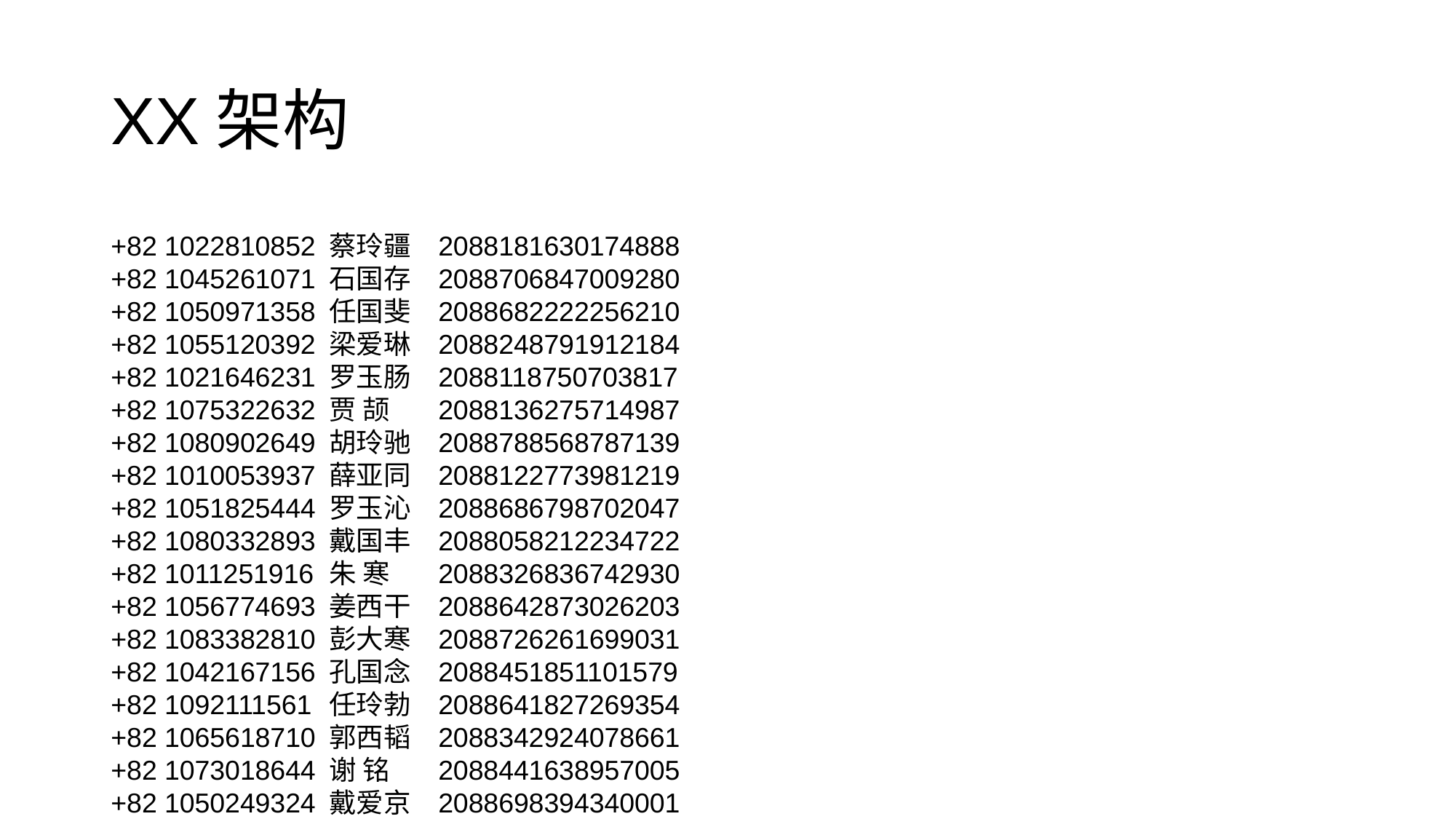

# XX架构
+82 1022810852	蔡玲疆	2088181630174888
+82 1045261071	石国存	2088706847009280
+82 1050971358	任国斐	2088682222256210
+82 1055120392	梁爱琳	2088248791912184
+82 1021646231	罗玉肠	2088118750703817
+82 1075322632	贾 颉	2088136275714987
+82 1080902649	胡玲驰	2088788568787139
+82 1010053937	薛亚同	2088122773981219
+82 1051825444	罗玉沁	2088686798702047
+82 1080332893	戴国丰	2088058212234722
+82 1011251916	朱 寒	2088326836742930
+82 1056774693	姜西干	2088642873026203
+82 1083382810	彭大寒	2088726261699031
+82 1042167156	孔国念	2088451851101579
+82 1092111561	任玲勃	2088641827269354
+82 1065618710	郭西韬	2088342924078661
+82 1073018644	谢 铭	2088441638957005
+82 1050249324	戴爱京	2088698394340001
+82 1067116387	韩 娜	2088496479974573
+82 1047925637	谭大琛	2088766029124929
+82 1063345488	刘 彭	2088278811977061
+82 1035583674	周国娟	2088953160442735
+82 1006470661	魏强生	2088476287129294
+82 1084917312	沈西朋	2088983475498580
+82 1052423509	熊亚好	2088038968863169
+82 1092371719	朱大端	2088403912802408
+82 1029162541	孙 魁	2088068051029582
+82 1031884261	丁爱铁	2088136338767189
+82 1064617639	强茜	2088401887039060
+82 1043876418	程强玥	2088683389518793
+82 1006718768	朱西嵘	2088282945003705
+82 1061601281	夏亚澎	2088972018660914
+82 1076376634	田 锦	2088322955397223
+82 1064851875	马 盼	2088852017311862
+82 1027481817	杨强杨	2088188628968945
+82 1032133507	方亚瑛	2088083636860757
+82 1087141020	许玉枫	2088671505499236
+82 1047781758	彭 竞	2088292783557505
+82 1084438442	朱西品	2088806503434140
+82 1061193825	戴玲珉	2088981360996973
+82 1041144194	夏强意	2088322174030545
+82 1052075735	田立增	2088168723205803
+82 1013087648	张国意	2088728676211854
+82 1066858136	傅西楠	2088846625482864
+82 1071580079	陆西卡	2088358337330388
+82 1043424486	王西阔	2088373516189326
+82 1074555127	谭爱满	2088992238003584
+82 1096702469	熊爱北	2088396567985547
+82 1038575467	潘 江	2088241035032229
+82 1036398117	邓爱全	2088991957797885
+82 1067957148	马立灏	2088122529186377
+82 1084372286	沈 咏	2088182391611422
+82 1043685916	谢 富	2088346693324632
+82 1027462423	袁 雄	2088943448009574
+82 1007646951	叶 云	2088043262172009
+82 1003625594	曹玉均	2088353442688741
+82 1081365968	黄亚韬	2088801756767828
+82 1088371517	曹国艺	2088896005748424
+82 1071362537	任立歆	2088238053522341
+82 1012143313	刘亚银	2088111982661698
+82 1053878982	孙玲攀	2088586847808053
+82 1043480614	程爱帆	2088073703322324
+82 1041337911	薛亚琳	2088133487314025
+82 1045237481	冯 麒	2088012182641986
+82 1015241373	苏 丁	2088876527270185
+82 1077911351	郑立程	2088618128698241
+82 1034066181	郑大挺	2088001487807834
+82 1077662092	薛 亚	2088278969613699
+82 1008968511	张 桥	2088823596448213
+82 1079587191	孔玉融	2088723461734918
+82 1089317488	郑亚纯	2088123483894543
+82 1026359686	阎 文	2088353564019130
+82 1015048288	陆强方	2088972520379711
+82 1011316515	徐玉祺	2088546748104352
+82 1082831166	朱 昱	2088056616754243
+82 1078445246	李大松	2088241268193782
+82 1072128531	梁强维	2088613058275339
+82 1053551134	姜玲乾	2088346022246307
+82 1027469477	 宪	2088012441199252
+82 1044502482	胡立艳	2088616534114422
+82 1087217312	邓立苗	2088203446955174
+82 1056489008	何强蕾	2088512535654818
+82 1062316023	萧爱昌	2088276366345108
+82 1043656226	郝大晗	2088601195514997
+82 1038463783	程大冀	2088536497995581
+82 1026189938	田 琰	2088956504975639
+82 1044717111	程 培	2088093408164898
+82 1047175773	曾 丁	2088938723659065
+82 1091562783	朱玉祥	2088222149979934
+82 1015782775	蔡立重	2088888336600360
+82 1023564127	高爱平	2088392131785499
+82 1004248372	周国胜	2088371906407719
+82 1005617382	魏玉珉	2088131579548908
+82 1043441156	杨强薇	2088073848686118
+82 1083350407	董爱宪	2088726939817710
+82 1057814375	阎玲韶	2088523215138076
+82 1026615564	姚强锐	2088662424240221
+82 1053573246	程玲琴	2088523832691471
+82 1032154472	夏爱昀	2088878237832914
+82 1027221416	蔡爱振	2088922938064320